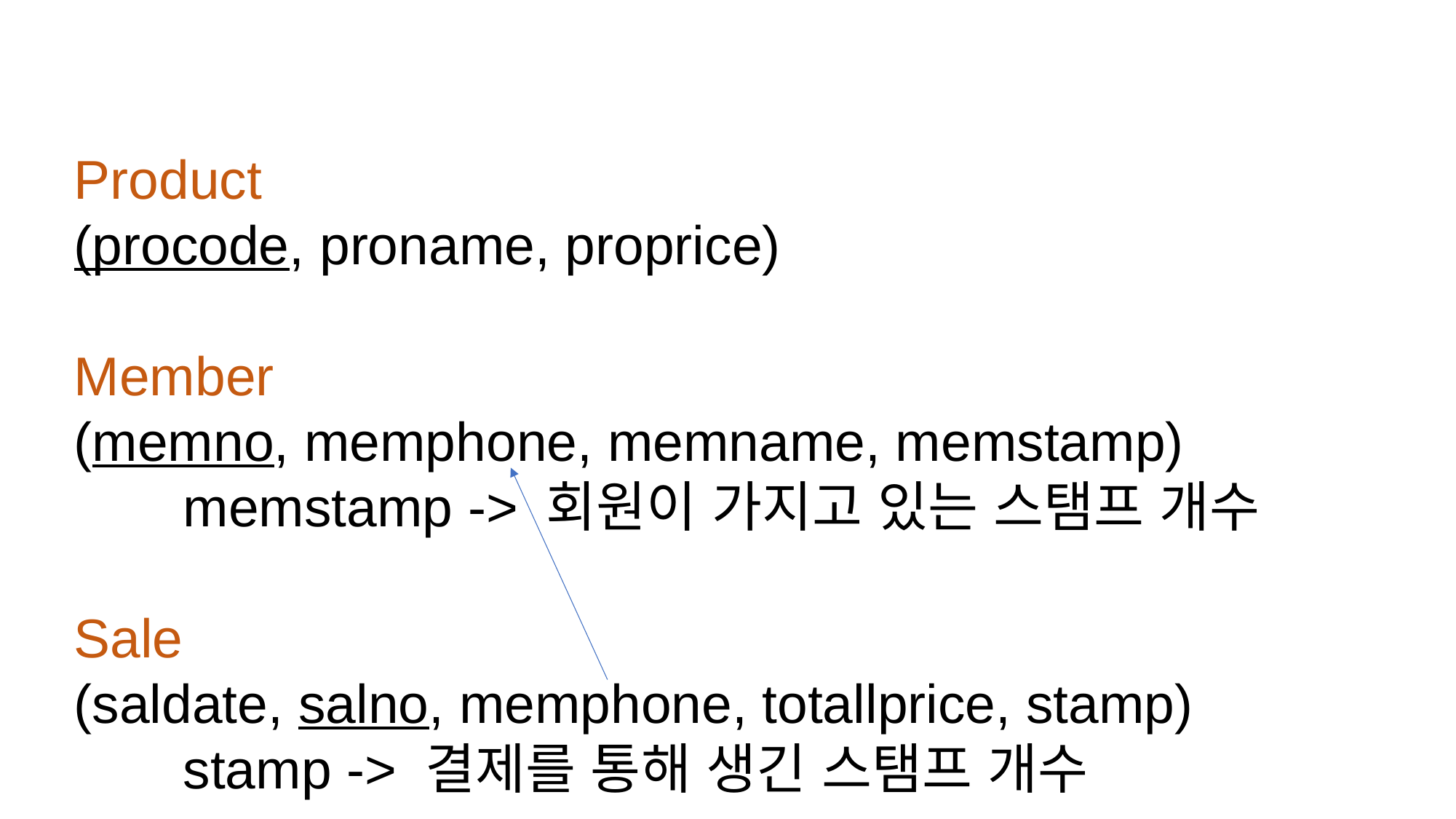

Product
(procode, proname, proprice)

Member
(memno, memphone, memname, memstamp)
	memstamp -> 회원이 가지고 있는 스탬프 개수

Sale
(saldate, salno, memphone, totallprice, stamp)
	stamp -> 결제를 통해 생긴 스탬프 개수